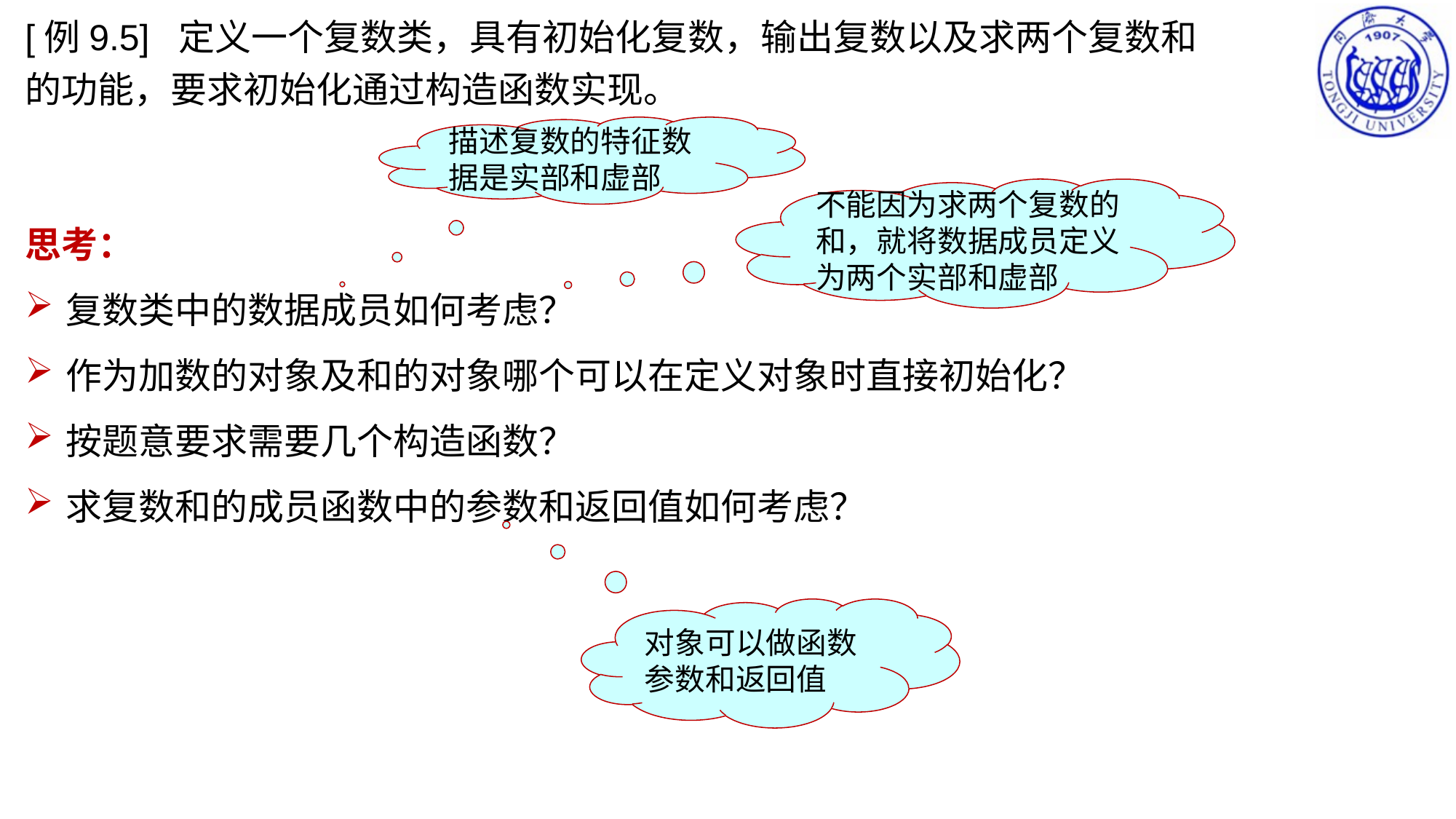

[例9.5]  定义一个复数类，具有初始化复数，输出复数以及求两个复数和的功能，要求初始化通过构造函数实现。

描述复数的特征数据是实部和虚部
不能因为求两个复数的和，就将数据成员定义为两个实部和虚部
思考：
复数类中的数据成员如何考虑？
作为加数的对象及和的对象哪个可以在定义对象时直接初始化？
按题意要求需要几个构造函数？
求复数和的成员函数中的参数和返回值如何考虑？

对象可以做函数参数和返回值